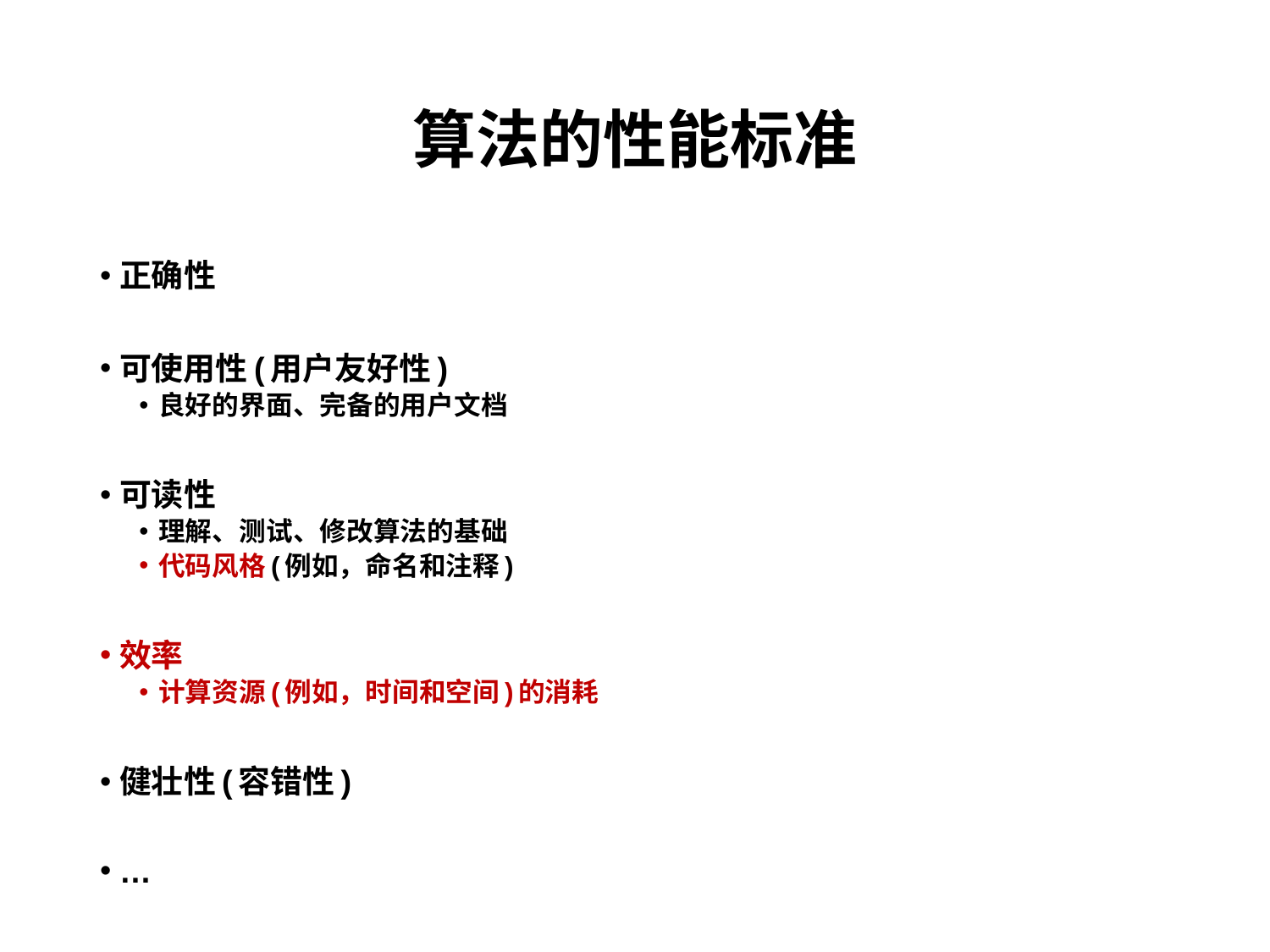

# 算法的性能标准
正确性

可使用性(用户友好性)
良好的界面、完备的用户文档

可读性
理解、测试、修改算法的基础
代码风格(例如，命名和注释)

效率
计算资源(例如，时间和空间)的消耗

健壮性(容错性)

…